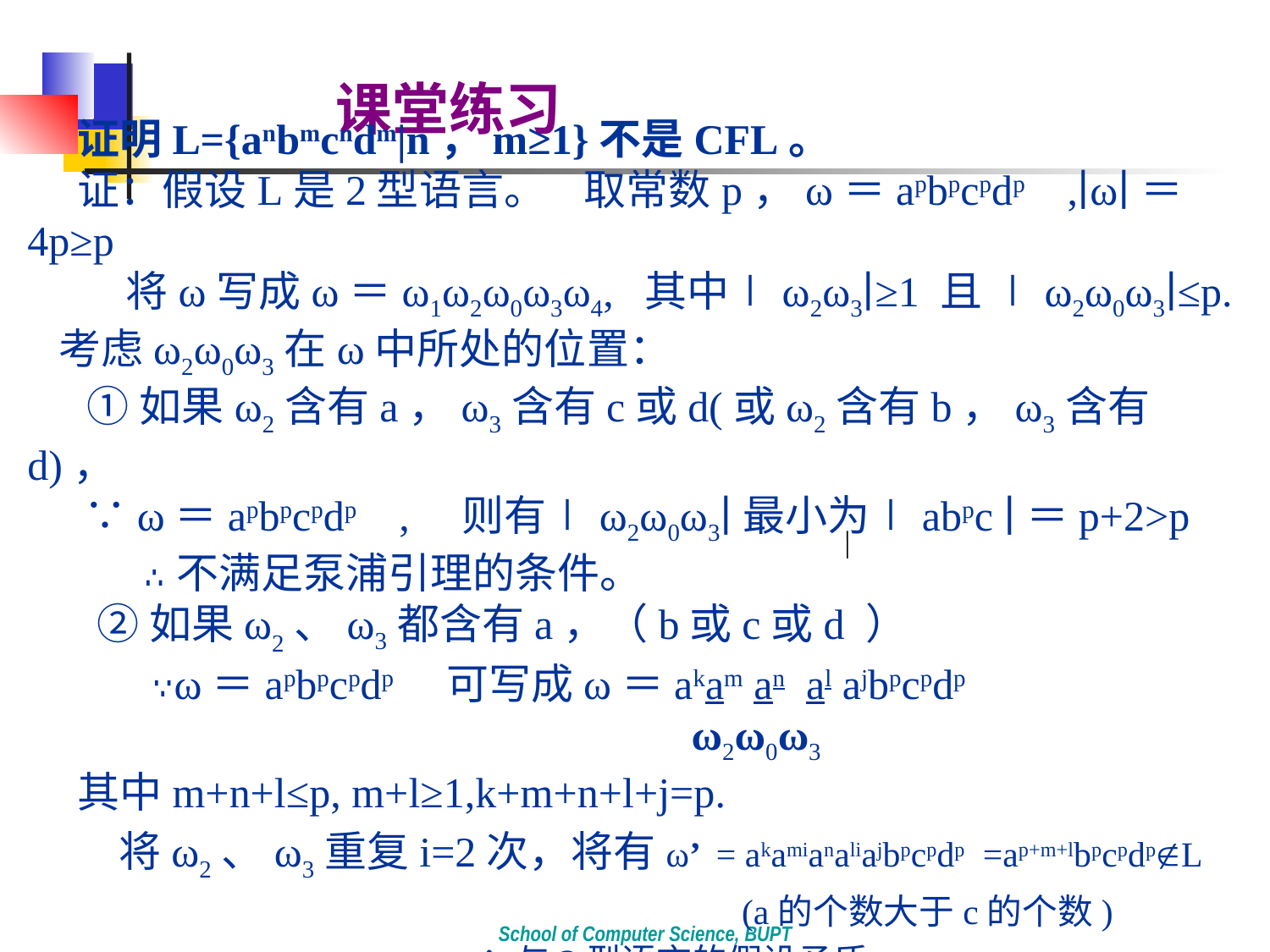

课堂练习
证明L={anbmcndm|n，m≥1}不是CFL。
证：假设L是2型语言。    取常数p，ω＝apbpcpdp    ,∣ω∣＝4p≥p
    将ω写成ω＝ω1ω2ω0ω3ω4,  其中∣ω2ω3∣≥1 且 ∣ω2ω0ω3∣≤p.    考虑ω2ω0ω3在ω中所处的位置：
 ①如果ω2含有a，ω3含有c或d(或ω2含有b，ω3含有d)，
      ∵ω＝apbpcpdp    ,    则有∣ω2ω0ω3∣最小为∣abpc ∣＝p+2>p
           ∴不满足泵浦引理的条件。
  ②如果ω2、ω3都含有a，（b或c或d ）
       ∵ω＝apbpcpdp    可写成ω＝akam an  al ajbpcpdp
                                                          ω2ω0ω3
其中m+n+l≤p, m+l≥1,k+m+n+l+j=p.
将ω2、ω3重复i=2次，将有ω’  = akamianaliajbpcpdp  =ap+m+lbpcpdp∉L
                                                            (a的个数大于c的个数)
       ∴与2型语言的假设矛盾。

School of Computer Science, BUPT
9